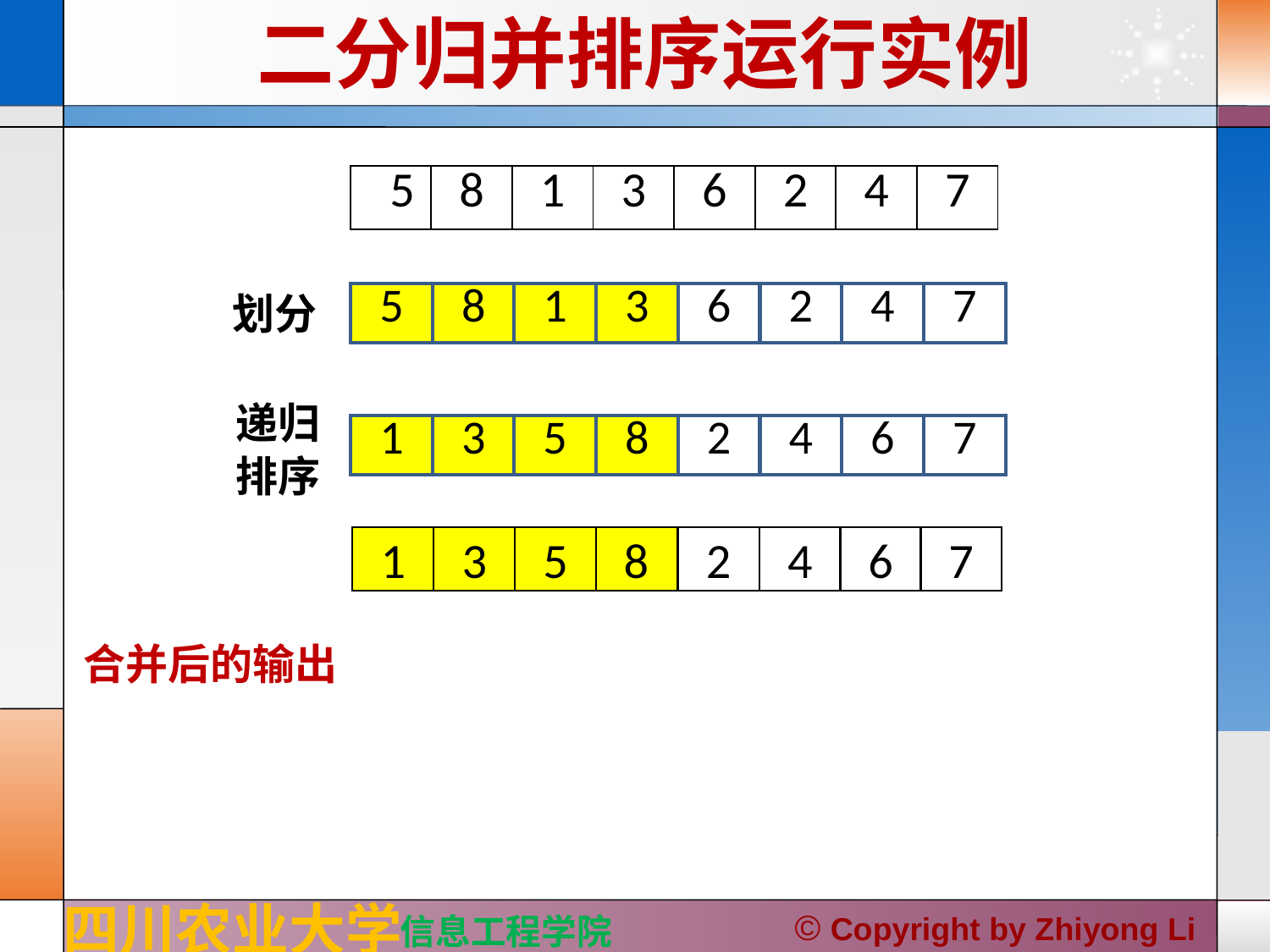

# 二分归并排序运行实例
| 5 | 8 | 1 | 3 | 6 | 2 | 4 | 7 |
| --- | --- | --- | --- | --- | --- | --- | --- |
| 5 | 8 | 1 | 3 | 6 | 2 | 4 | 7 |
| --- | --- | --- | --- | --- | --- | --- | --- |
划分

递归
排序
| 1 | 3 | 5 | 8 | 2 | 4 | 6 | 7 |
| --- | --- | --- | --- | --- | --- | --- | --- |

1
3
5
8
2
4
6
7

合并后的输出